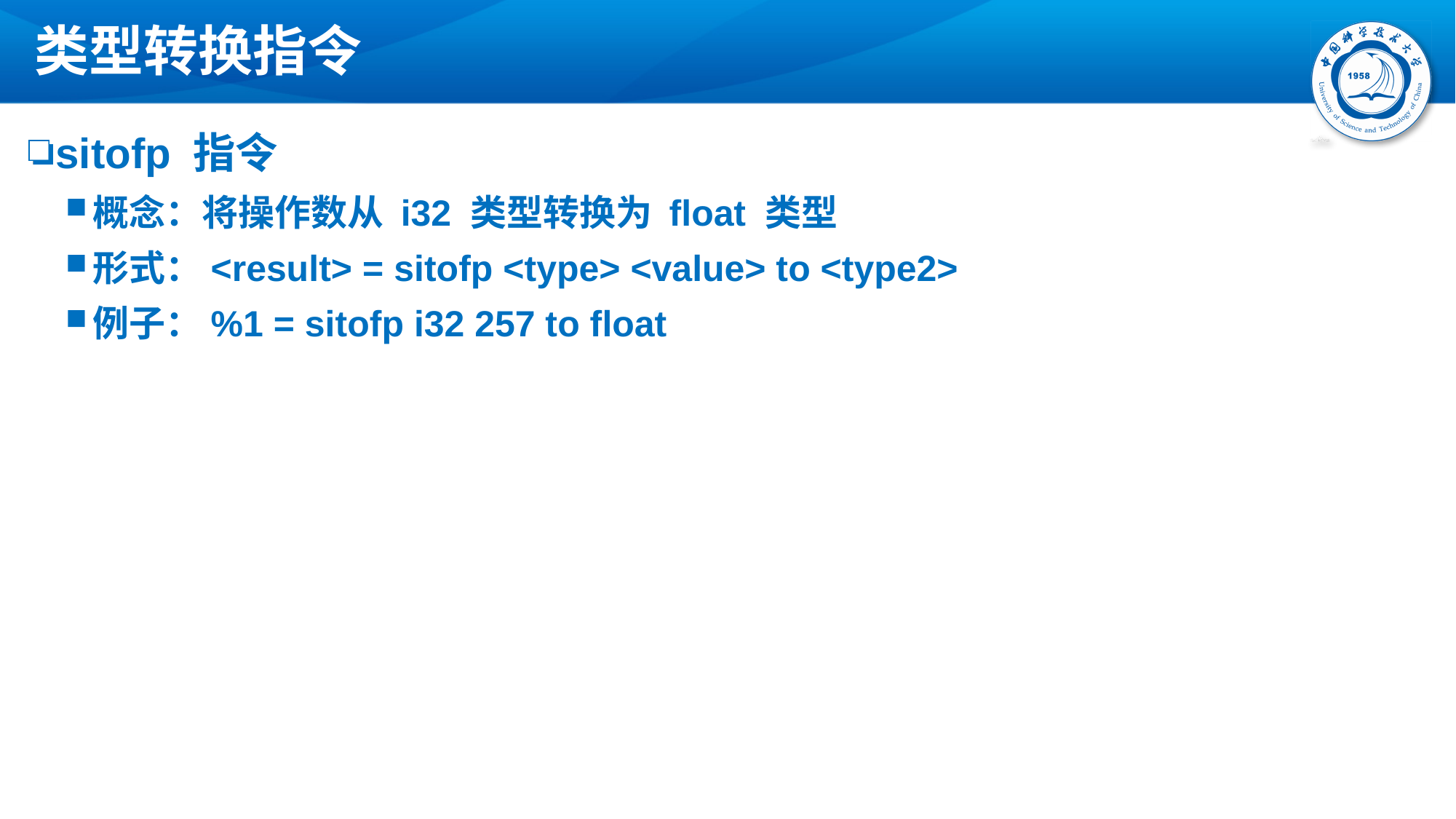

# 类型转换指令
sitofp 指令
概念：将操作数从 i32 类型转换为 float 类型
形式：<result> = sitofp <type> <value> to <type2>
例子：%1 = sitofp i32 257 to float